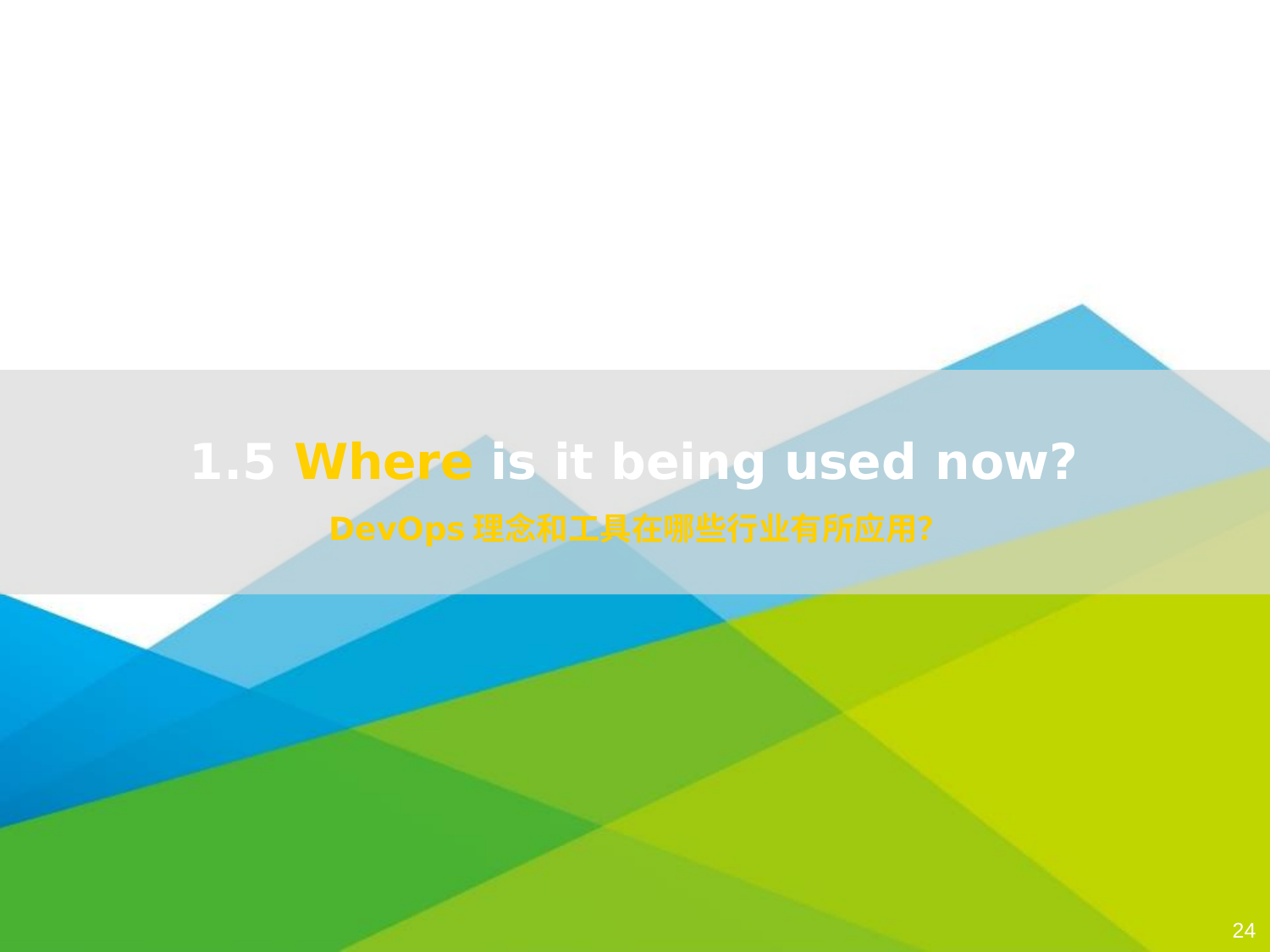

1.5 Where is it being used now?
DevOps理念和工具在哪些行业有所应用？
24